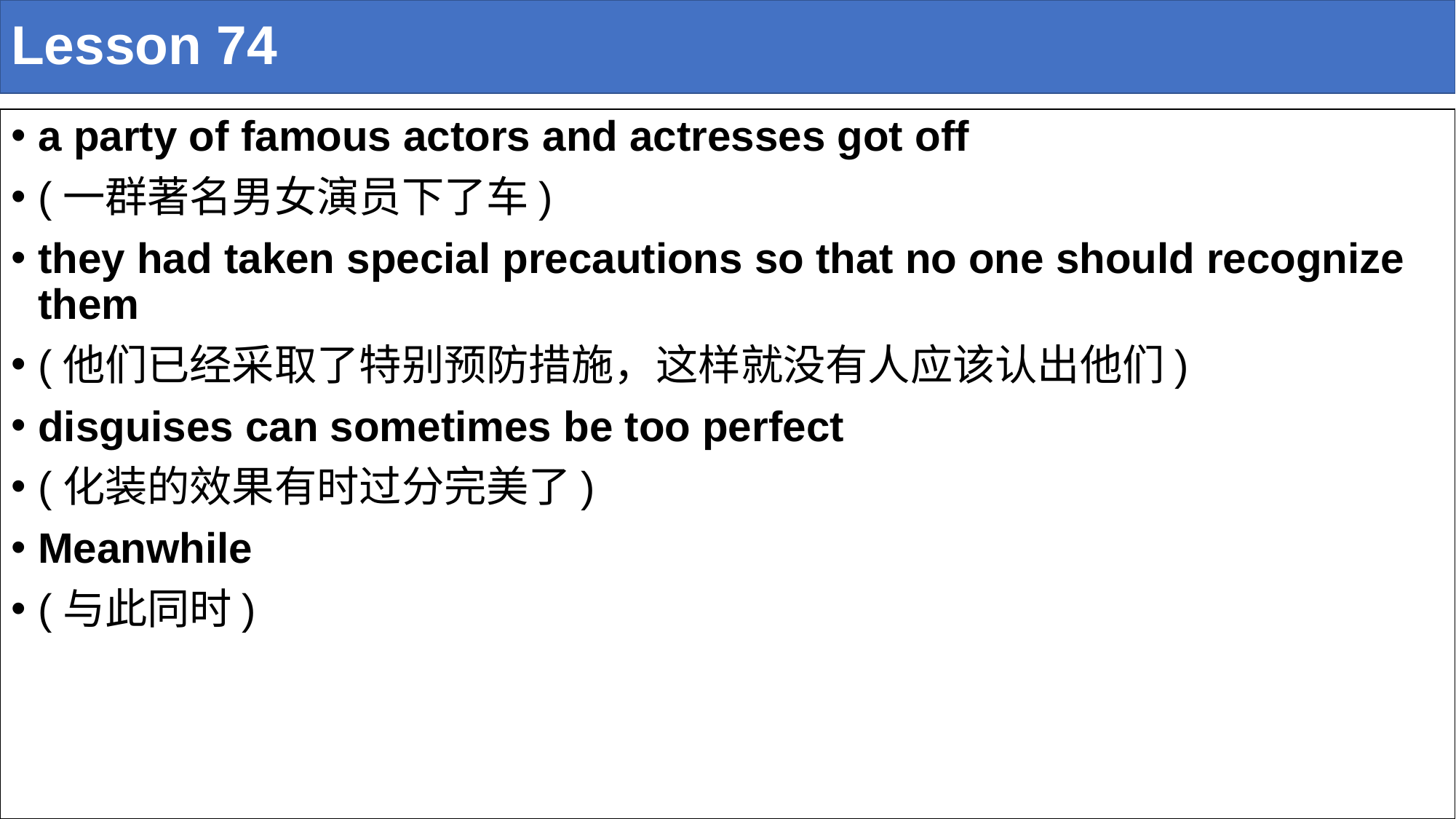

# Lesson 74
a party of famous actors and actresses got off
(一群著名男女演员下了车)
they had taken special precautions so that no one should recognize them
(他们已经采取了特别预防措施，这样就没有人应该认出他们)
disguises can sometimes be too perfect
(化装的效果有时过分完美了)
Meanwhile
(与此同时)